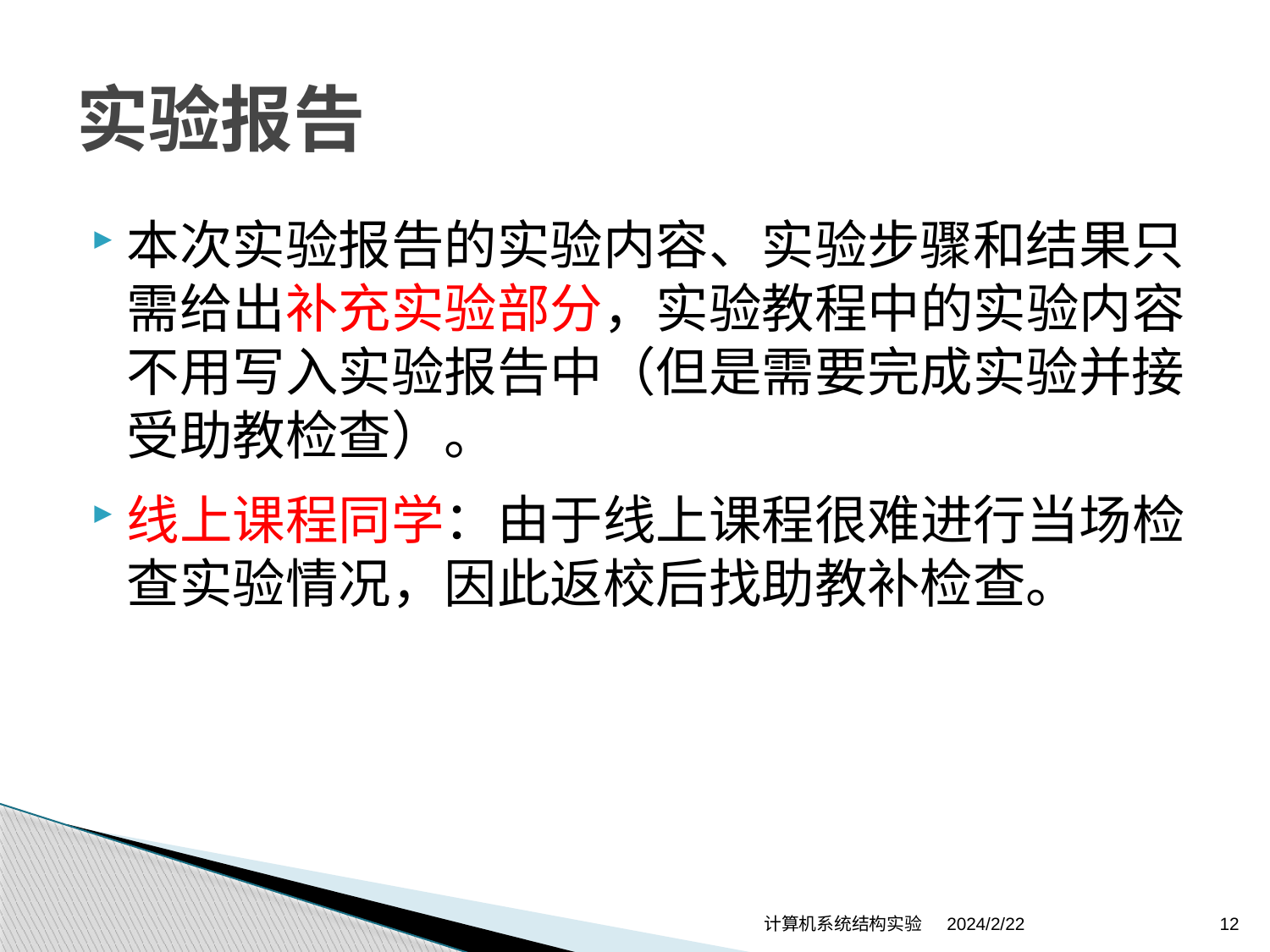

# 实验报告
本次实验报告的实验内容、实验步骤和结果只需给出补充实验部分，实验教程中的实验内容不用写入实验报告中（但是需要完成实验并接受助教检查）。
线上课程同学：由于线上课程很难进行当场检查实验情况，因此返校后找助教补检查。
计算机系统结构实验
2024/2/22
12